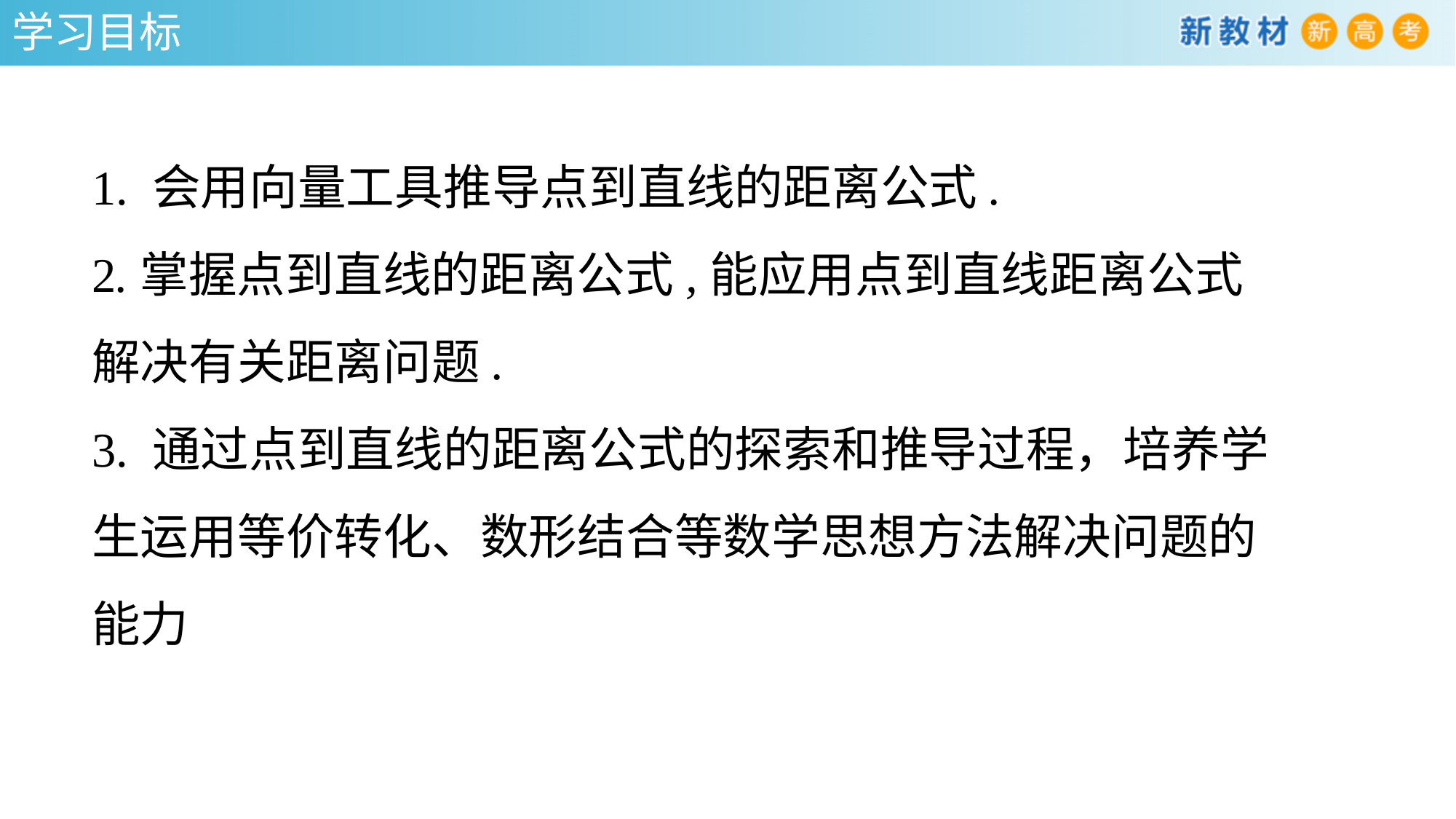

学习目标
1. 会用向量工具推导点到直线的距离公式.
2.掌握点到直线的距离公式,能应用点到直线距离公式解决有关距离问题.
3. 通过点到直线的距离公式的探索和推导过程，培养学生运用等价转化、数形结合等数学思想方法解决问题的能力